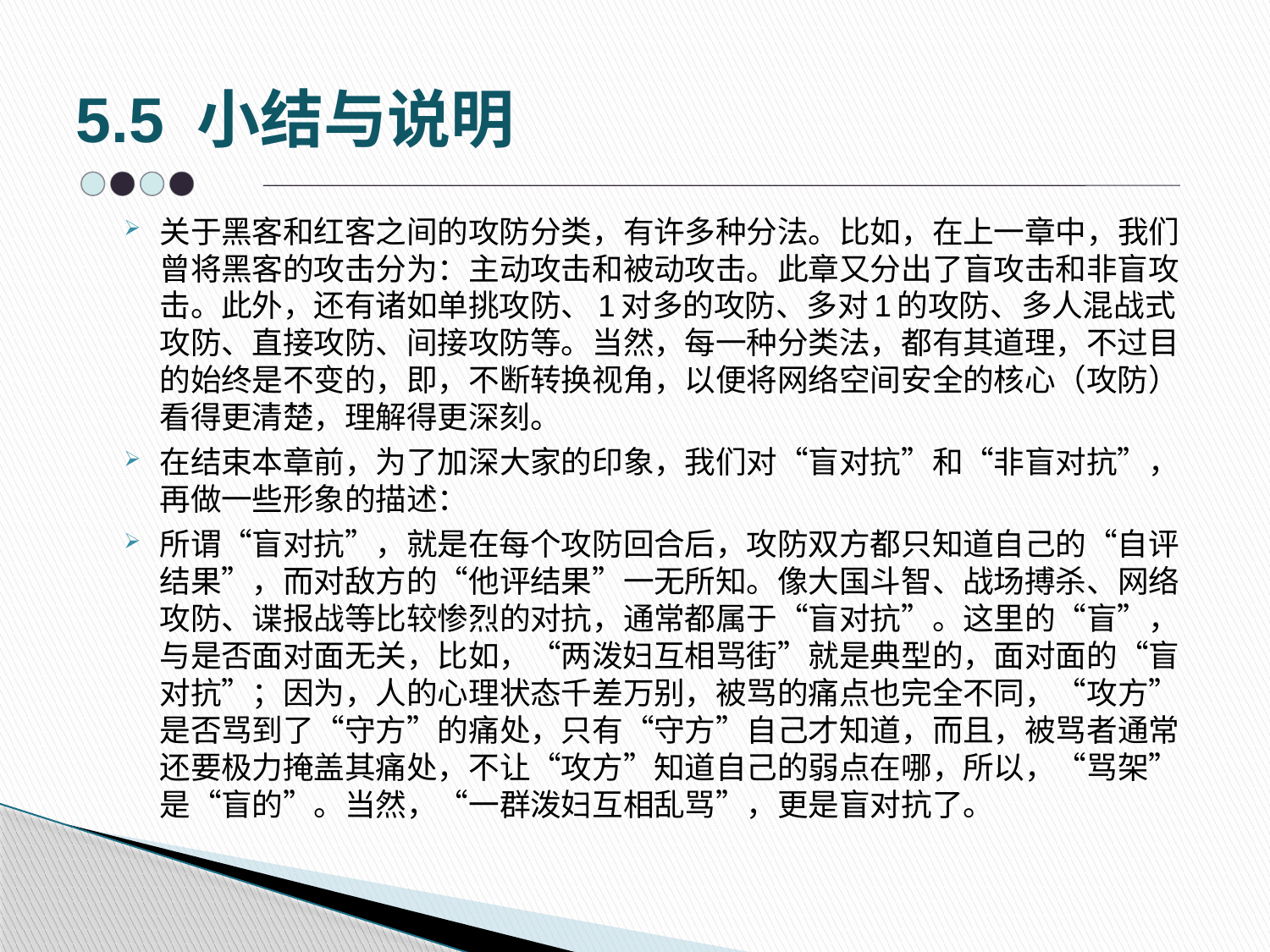

# 5.5 小结与说明

关于黑客和红客之间的攻防分类，有许多种分法。比如，在上一章中，我们曾将黑客的攻击分为：主动攻击和被动攻击。此章又分出了盲攻击和非盲攻击。此外，还有诸如单挑攻防、1对多的攻防、多对1的攻防、多人混战式攻防、直接攻防、间接攻防等。当然，每一种分类法，都有其道理，不过目的始终是不变的，即，不断转换视角，以便将网络空间安全的核心（攻防）看得更清楚，理解得更深刻。
在结束本章前，为了加深大家的印象，我们对“盲对抗”和“非盲对抗”，再做一些形象的描述：
所谓“盲对抗”，就是在每个攻防回合后，攻防双方都只知道自己的“自评结果”，而对敌方的“他评结果”一无所知。像大国斗智、战场搏杀、网络攻防、谍报战等比较惨烈的对抗，通常都属于“盲对抗”。这里的“盲”，与是否面对面无关，比如，“两泼妇互相骂街”就是典型的，面对面的“盲对抗”；因为，人的心理状态千差万别，被骂的痛点也完全不同，“攻方”是否骂到了“守方”的痛处，只有“守方”自己才知道，而且，被骂者通常还要极力掩盖其痛处，不让“攻方”知道自己的弱点在哪，所以，“骂架”是“盲的”。当然，“一群泼妇互相乱骂”，更是盲对抗了。